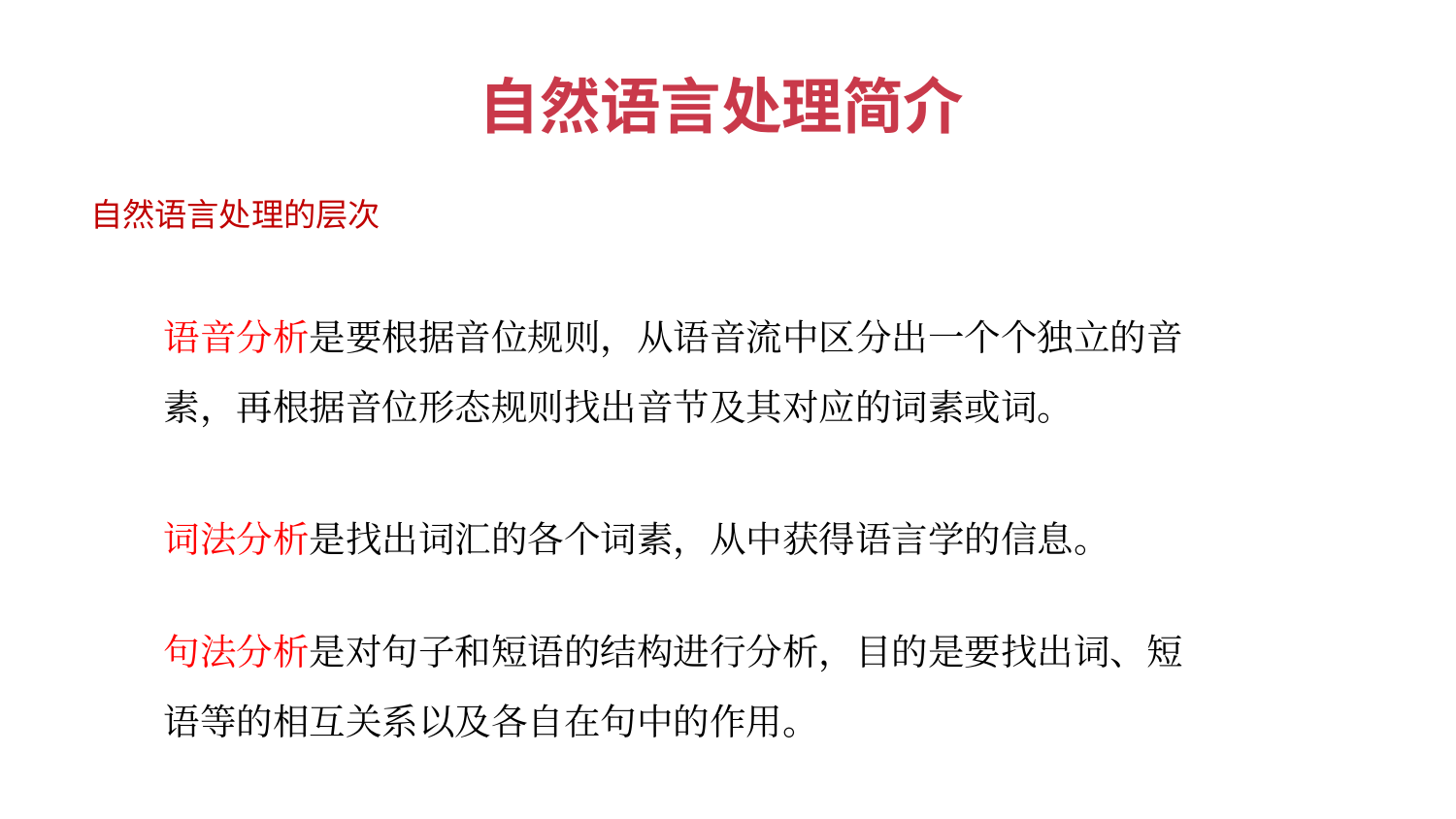

自然语言处理简介
自然语言处理的层次
语音分析是要根据音位规则，从语音流中区分出一个个独立的音素，再根据音位形态规则找出音节及其对应的词素或词。
词法分析是找出词汇的各个词素，从中获得语言学的信息。
句法分析是对句子和短语的结构进行分析，目的是要找出词、短语等的相互关系以及各自在句中的作用。